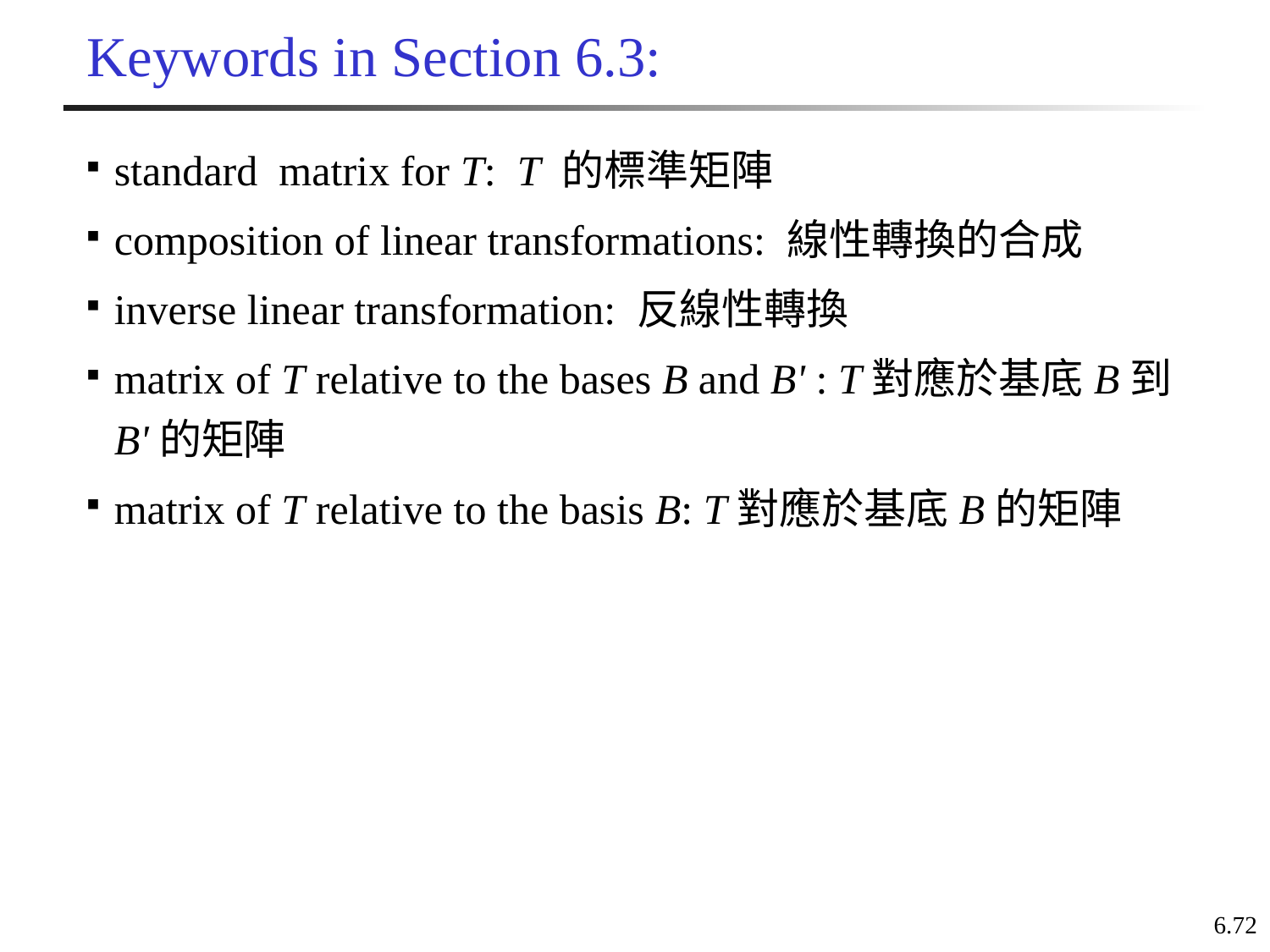

# Keywords in Section 6.3:
standard  matrix for T:  T 的標準矩陣
composition of linear transformations: 線性轉換的合成
inverse linear transformation: 反線性轉換
matrix of T relative to the bases B and B' : T對應於基底B到B'的矩陣
matrix of T relative to the basis B: T對應於基底B的矩陣
6.72